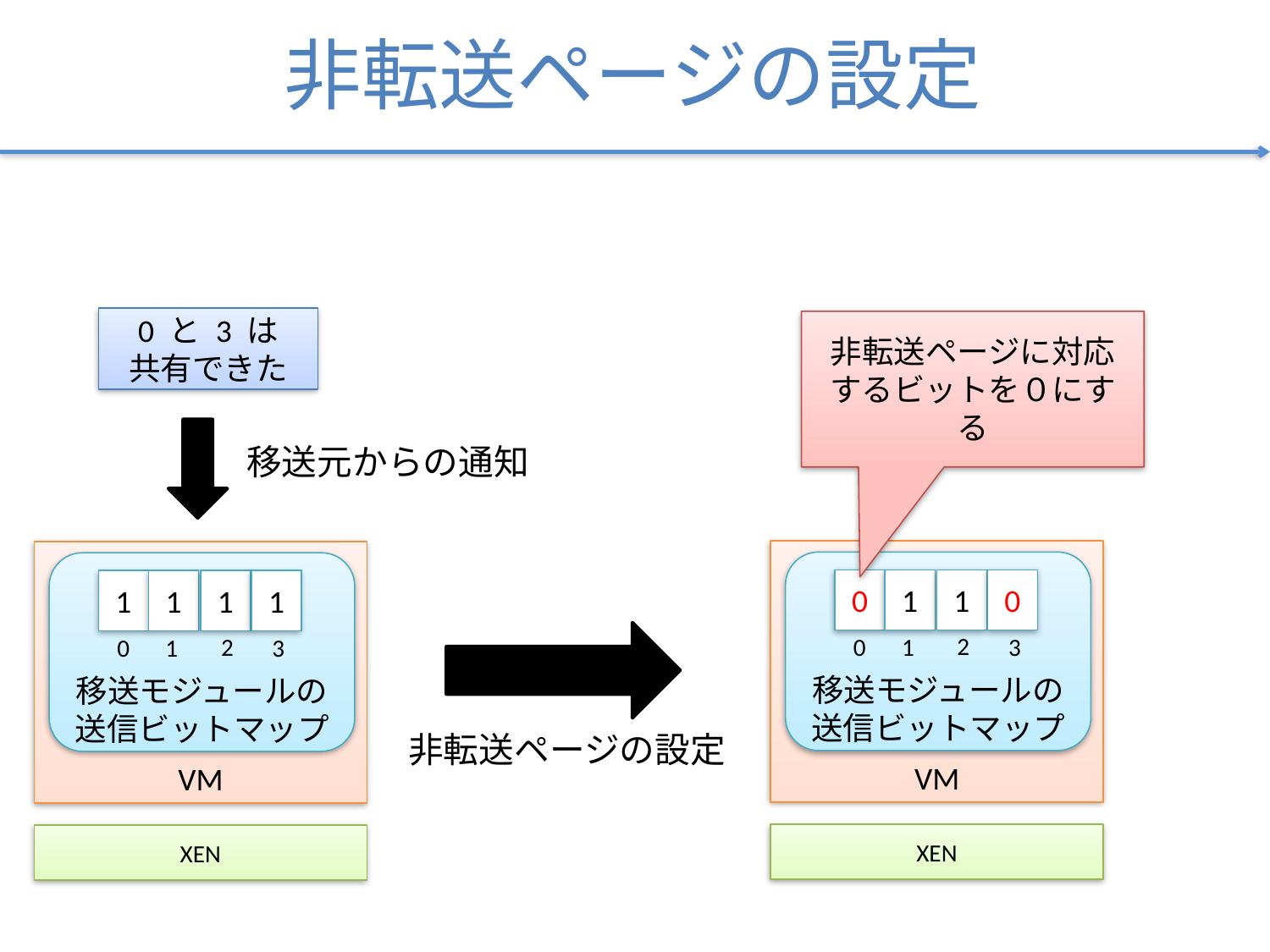

# 非転送ページの設定
0 と 3 は
共有できた
非転送ページに対応
するビットを０にする

移送元からの通知

VM

VM

移送モジュールの送信ビットマップ

移送モジュールの送信ビットマップ
0
1
1
0
2
0
1
3
1
1
1
1
2
0
1
3

非転送ページの設定
XEN
XEN